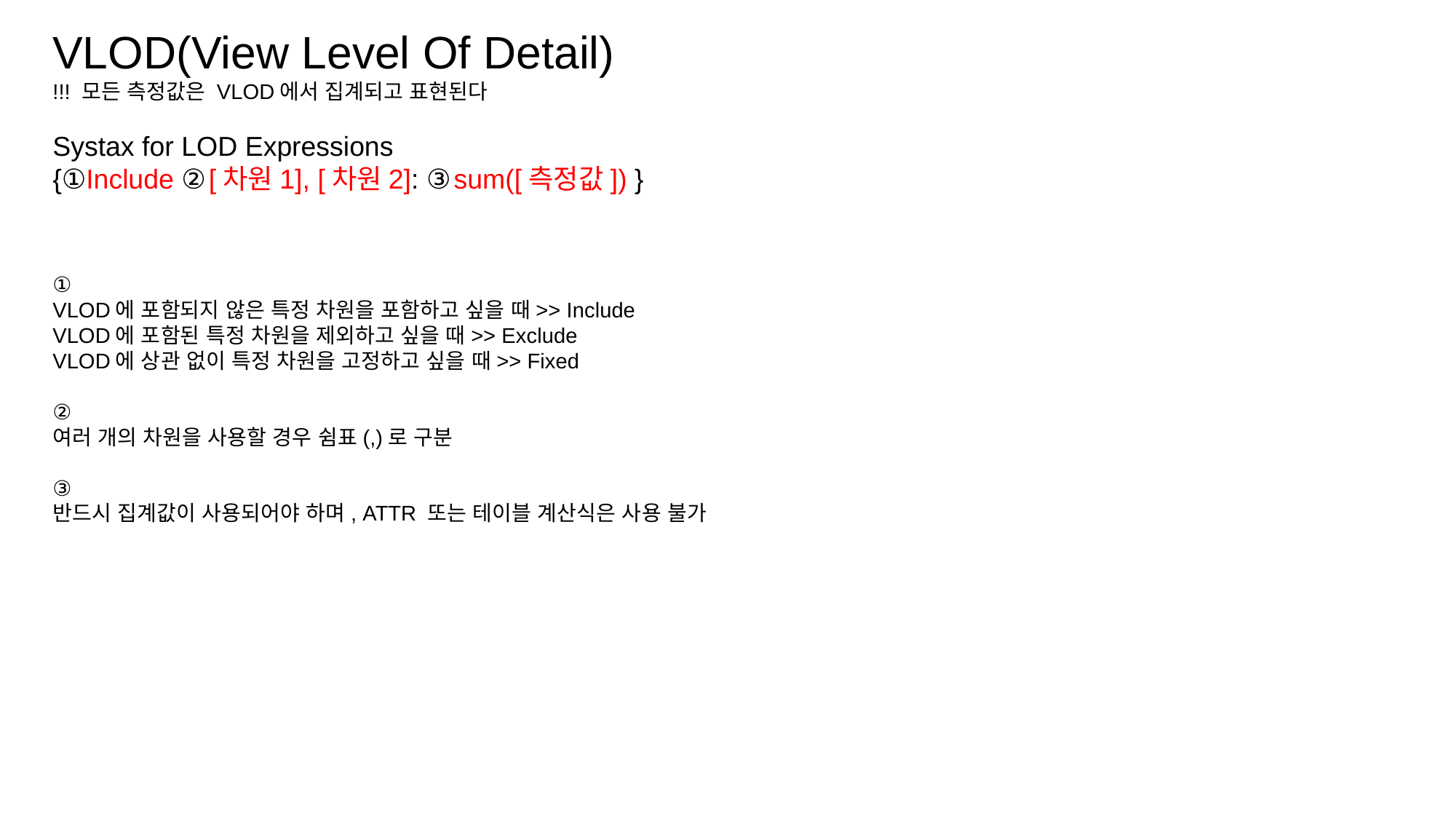

VLOD(View Level Of Detail)
!!! 모든 측정값은 VLOD에서 집계되고 표현된다

Systax for LOD Expressions
{①Include ②[차원1], [차원2]: ③sum([측정값]) }

①
VLOD에 포함되지 않은 특정 차원을 포함하고 싶을 때>> Include
VLOD에 포함된 특정 차원을 제외하고 싶을 때>> Exclude
VLOD에 상관 없이 특정 차원을 고정하고 싶을 때>> Fixed

②
여러 개의 차원을 사용할 경우 쉼표(,)로 구분

③
반드시 집계값이 사용되어야 하며, ATTR 또는 테이블 계산식은 사용 불가